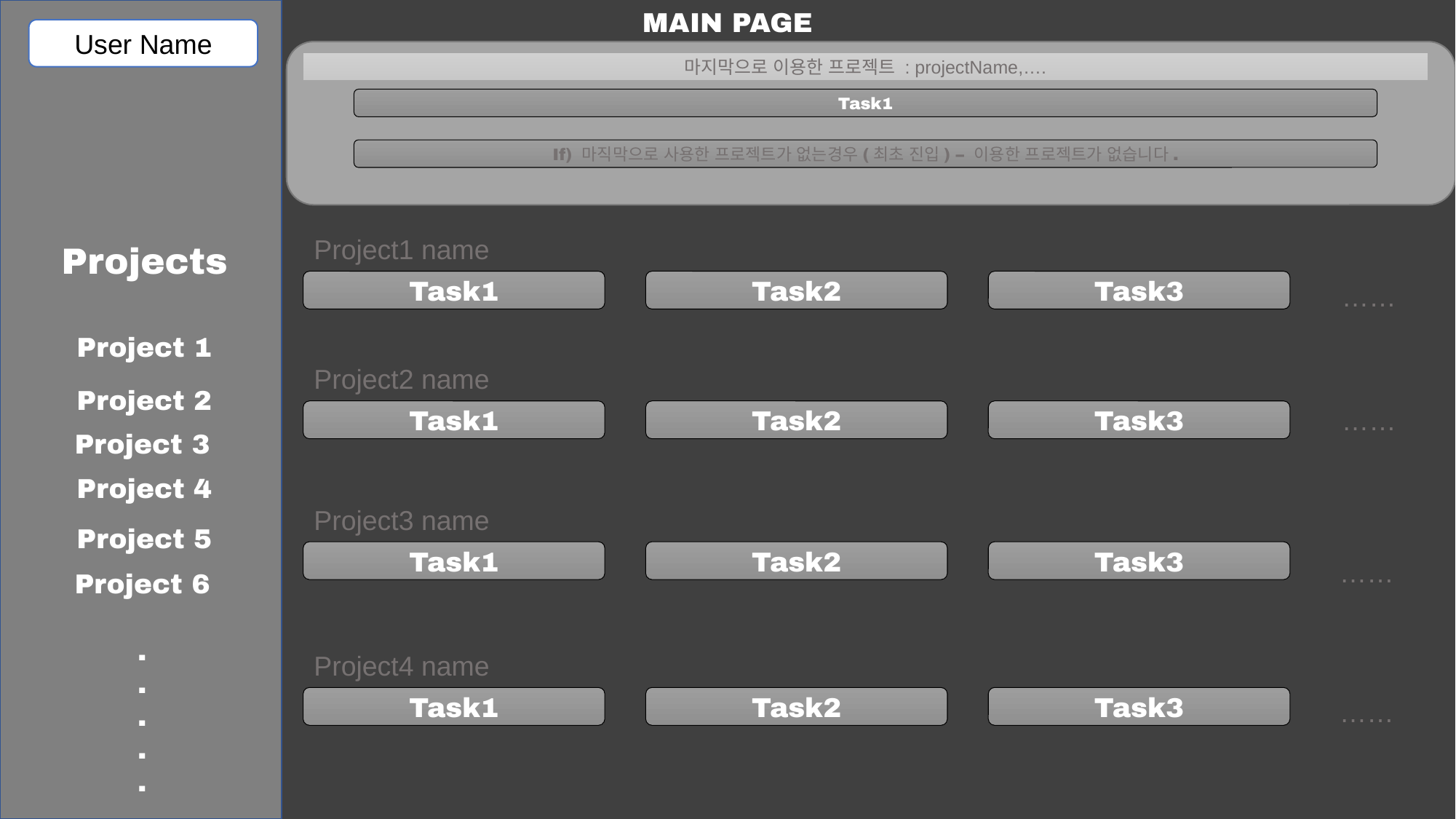

MAIN PAGE
User Name

마지막으로 이용한 프로젝트 : projectName,….
Task1
If) 마직막으로 사용한 프로젝트가 없는경우(최초 진입) – 이용한 프로젝트가 없습니다.
Project1 name
Projects
Project 1
Project 2
Project 3
Project 4
Project 5
Project 6
.
.
.
.
.

Task3
Task2
Task1
……
Project2 name
……
Task3
Task2
Task1
Project3 name
Task3
Task2
Task1
……
Project4 name
Task3
Task2
Task1
……